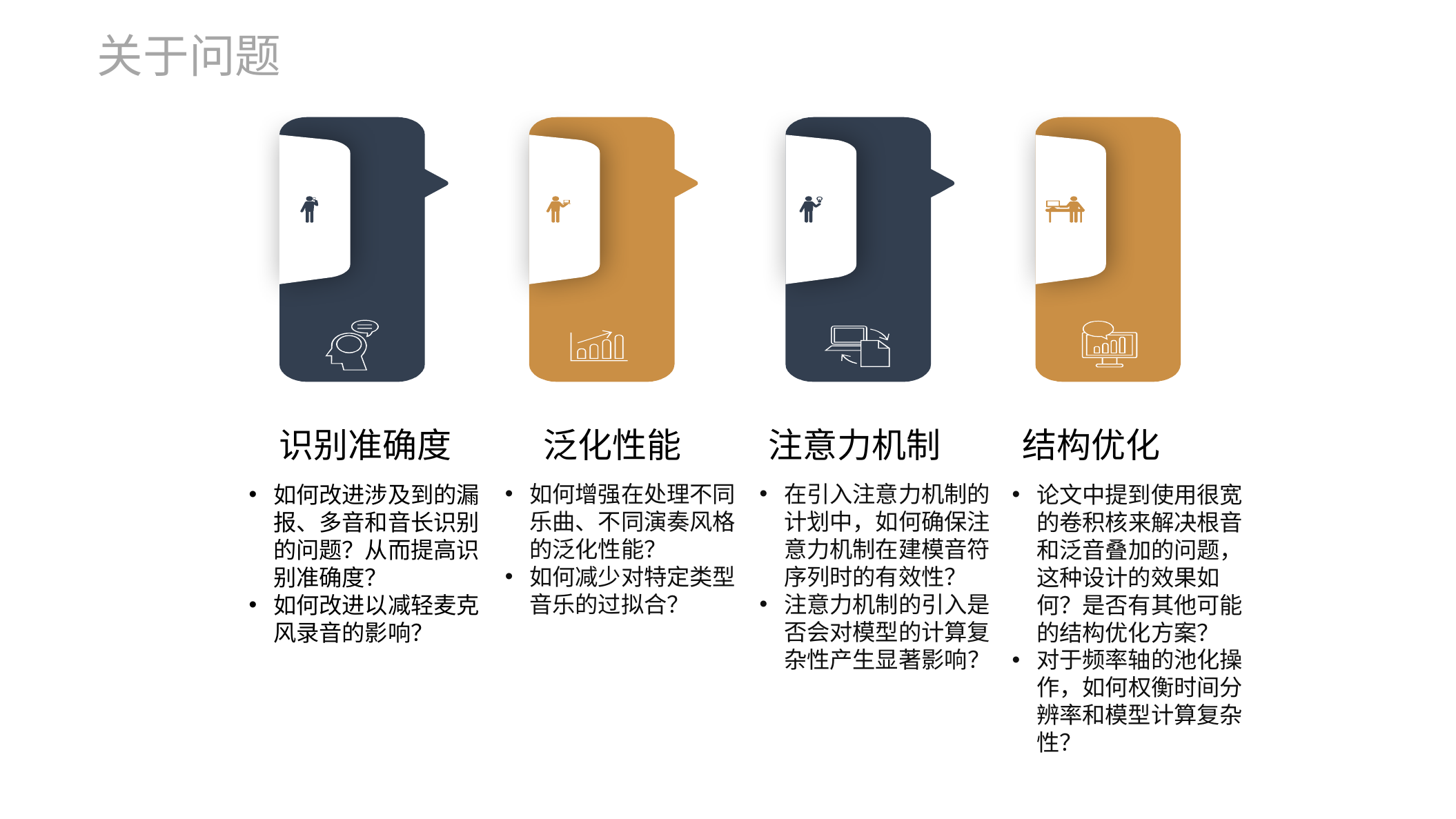

关于问题

识别准确度
泛化性能
注意力机制
结构优化
如何增强在处理不同乐曲、不同演奏风格的泛化性能？
如何减少对特定类型音乐的过拟合？

在引入注意力机制的计划中，如何确保注意力机制在建模音符序列时的有效性？
注意力机制的引入是否会对模型的计算复杂性产生显著影响？

如何改进涉及到的漏报、多音和音长识别的问题？从而提高识别准确度？
如何改进以减轻麦克风录音的影响？

论文中提到使用很宽的卷积核来解决根音和泛音叠加的问题，这种设计的效果如何？是否有其他可能的结构优化方案？
对于频率轴的池化操作，如何权衡时间分辨率和模型计算复杂性？